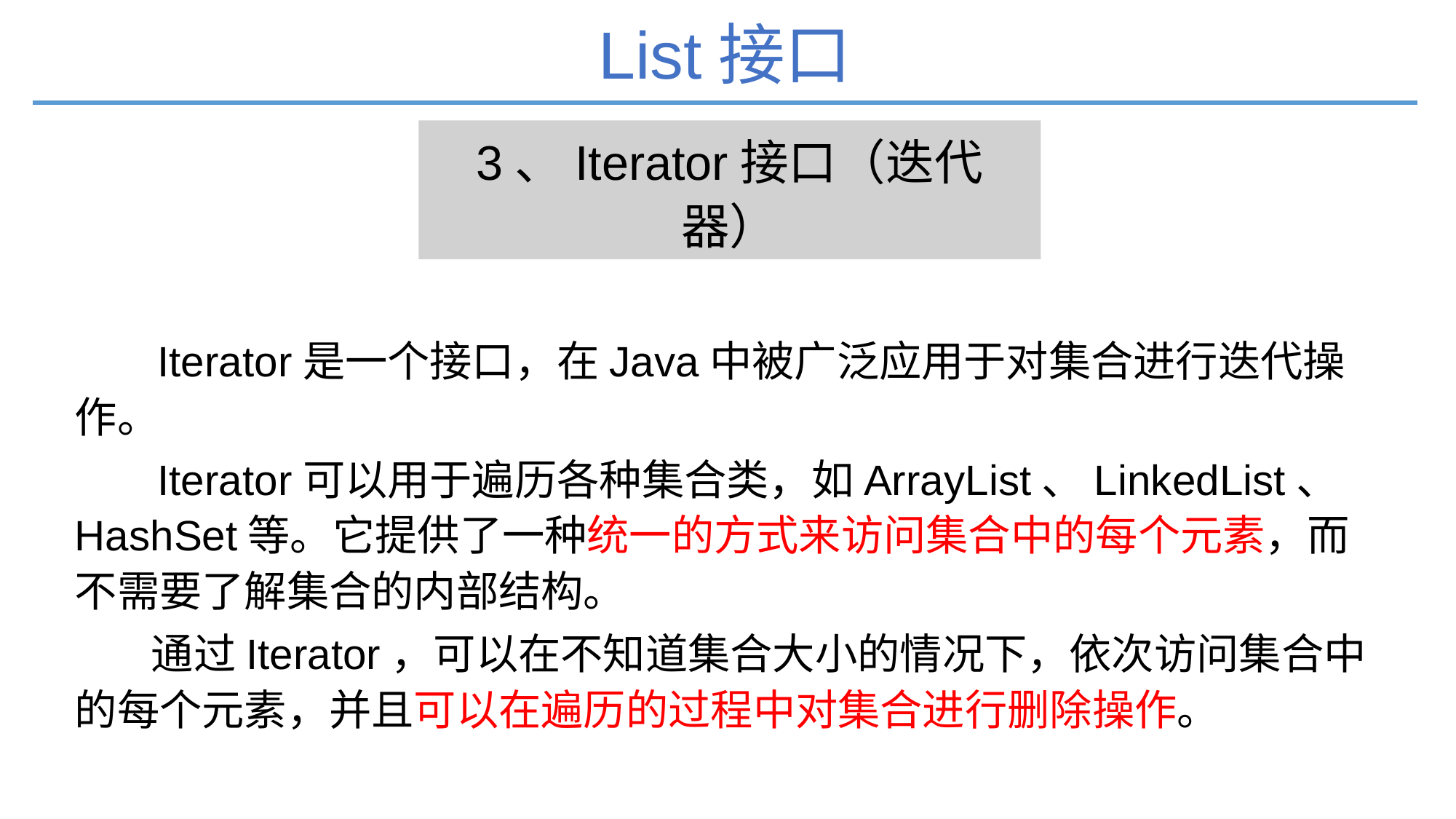

# List接口
3、Iterator接口（迭代器）
       Iterator是一个接口，在Java中被广泛应用于对集合进行迭代操作。
       Iterator可以用于遍历各种集合类，如ArrayList、LinkedList、HashSet等。它提供了一种统一的方式来访问集合中的每个元素，而不需要了解集合的内部结构。
       通过Iterator，可以在不知道集合大小的情况下，依次访问集合中的每个元素，并且可以在遍历的过程中对集合进行删除操作。